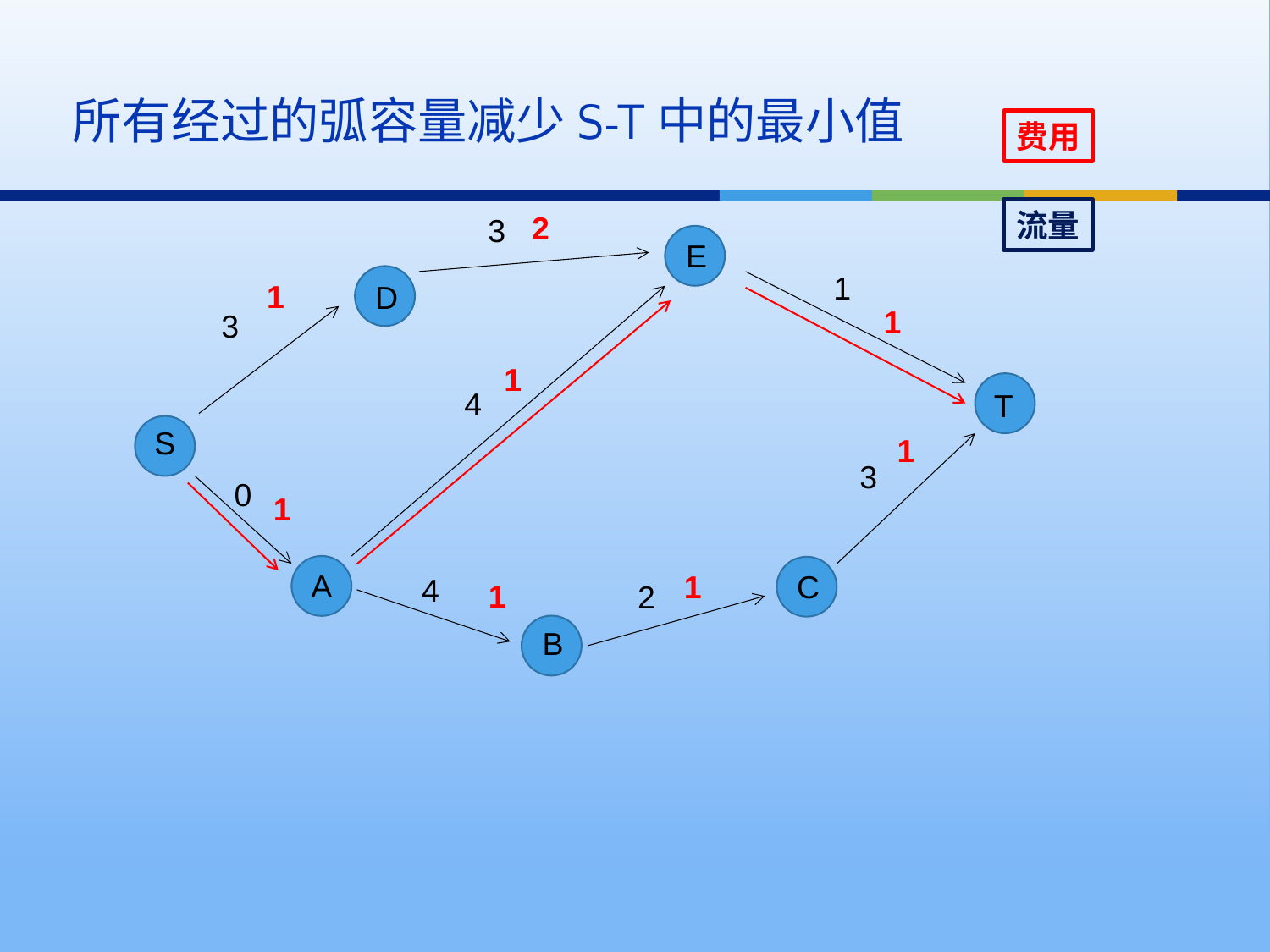

所有经过的弧容量减少s-t中的最小值
费用
流量
2
3

E
1

1
D
1
3
1

4
T

S
1
3
0
1

A
C
1
4
1
2

B